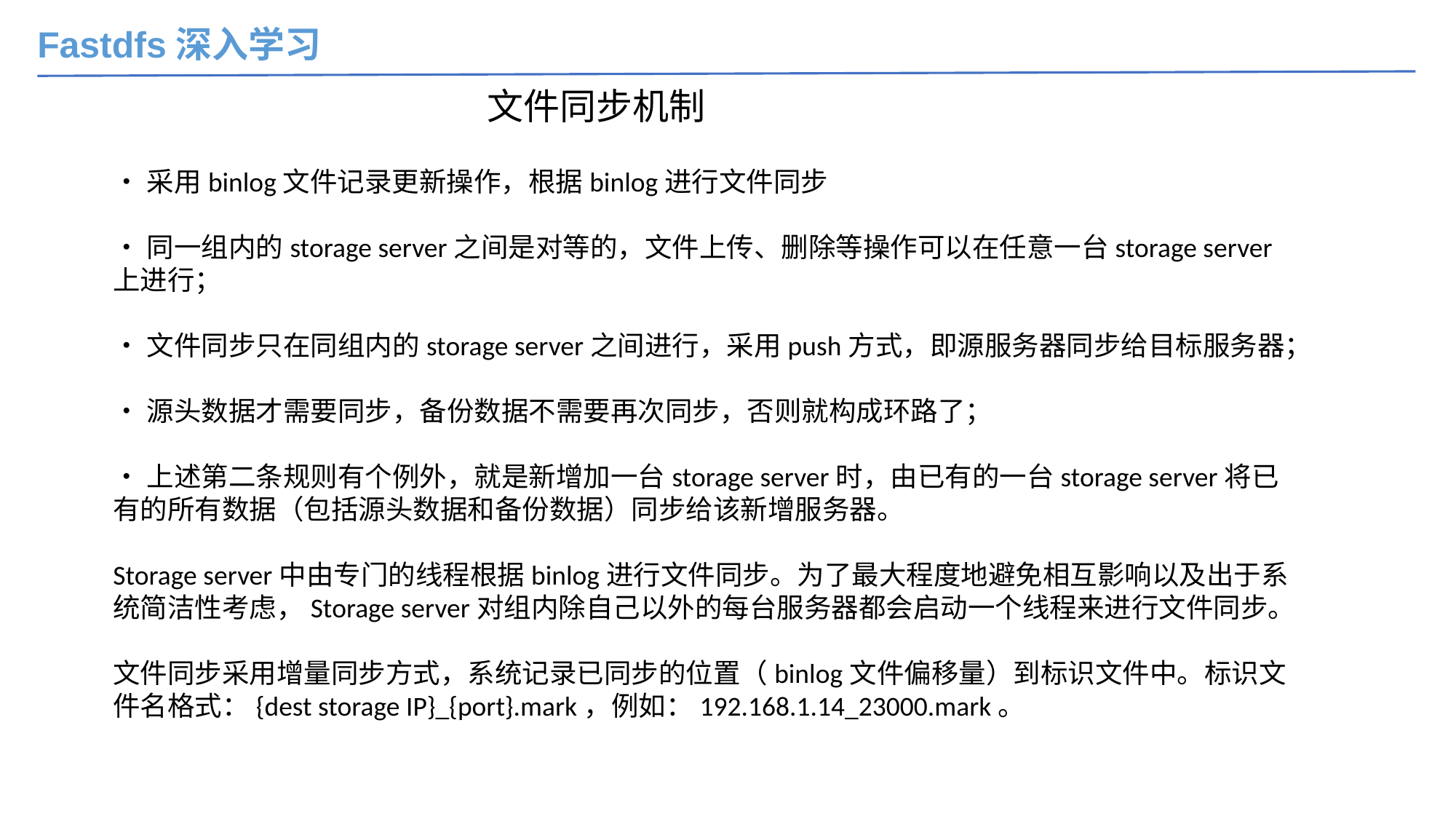

Fastdfs深入学习
文件同步机制
•采用binlog文件记录更新操作，根据binlog进行文件同步

•同一组内的storage server之间是对等的，文件上传、删除等操作可以在任意一台storage server上进行；

•文件同步只在同组内的storage server之间进行，采用push方式，即源服务器同步给目标服务器；

•源头数据才需要同步，备份数据不需要再次同步，否则就构成环路了；

•上述第二条规则有个例外，就是新增加一台storage server时，由已有的一台storage server将已有的所有数据（包括源头数据和备份数据）同步给该新增服务器。

Storage server中由专门的线程根据binlog进行文件同步。为了最大程度地避免相互影响以及出于系统简洁性考虑，Storage server对组内除自己以外的每台服务器都会启动一个线程来进行文件同步。

文件同步采用增量同步方式，系统记录已同步的位置（binlog文件偏移量）到标识文件中。标识文件名格式：{dest storage IP}_{port}.mark，例如：192.168.1.14_23000.mark。